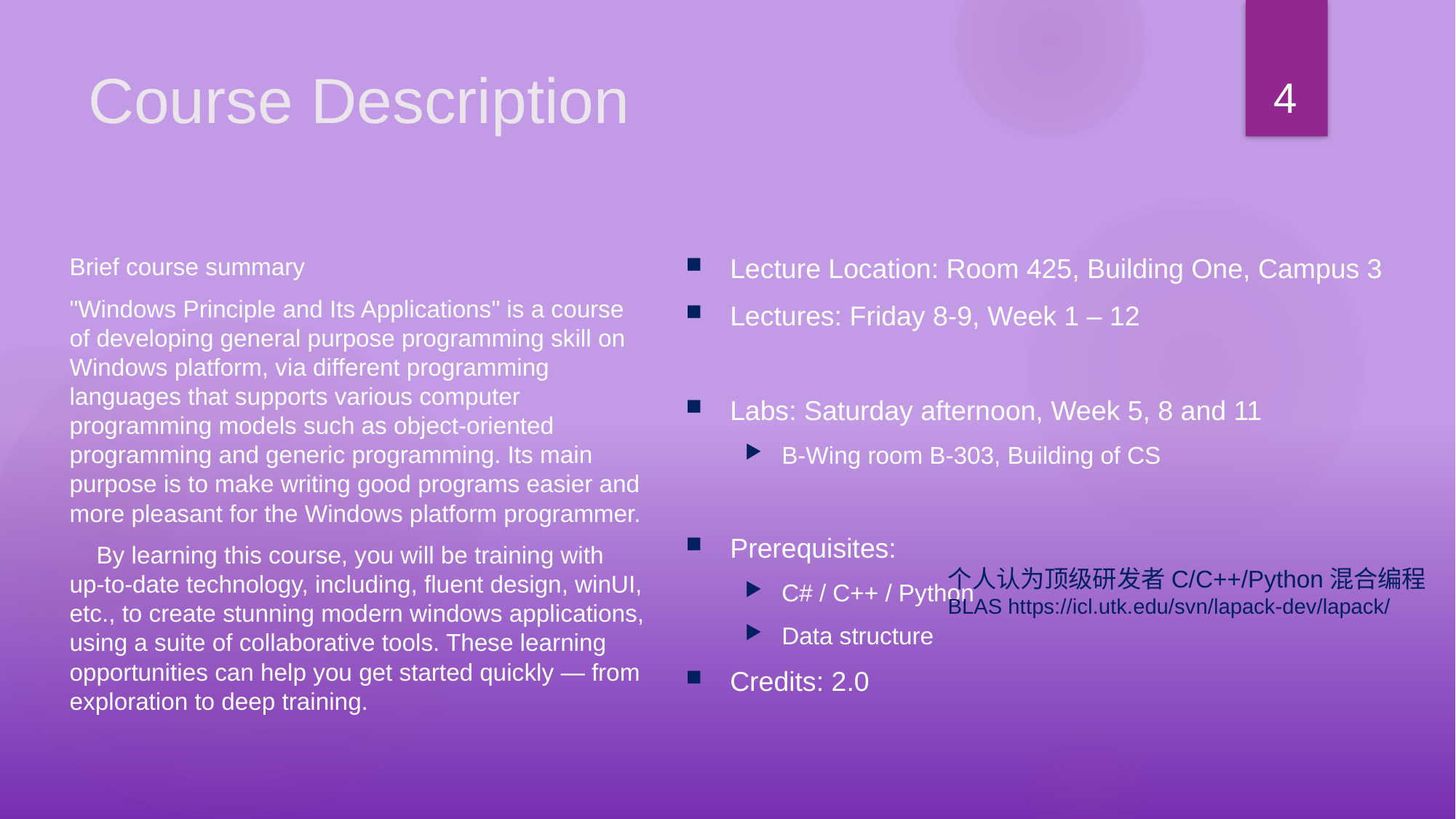

4
# Course Description
Lecture Location: Room 425, Building One, Campus 3
Lectures: Friday 8-9, Week 1 – 12

Labs: Saturday afternoon, Week 5, 8 and 11
B-Wing room B-303, Building of CS

Prerequisites:
C# / C++ / Python
Data structure
Credits: 2.0
Brief course summary
"Windows Principle and Its Applications" is a course of developing general purpose programming skill on Windows platform, via different programming languages that supports various computer programming models such as object-oriented programming and generic programming. Its main purpose is to make writing good programs easier and more pleasant for the Windows platform programmer.
    By learning this course, you will be training with up-to-date technology, including, fluent design, winUI, etc., to create stunning modern windows applications, using a suite of collaborative tools. These learning opportunities can help you get started quickly — from exploration to deep training.
个人认为顶级研发者C/C++/Python混合编程
BLAS https://icl.utk.edu/svn/lapack-dev/lapack/